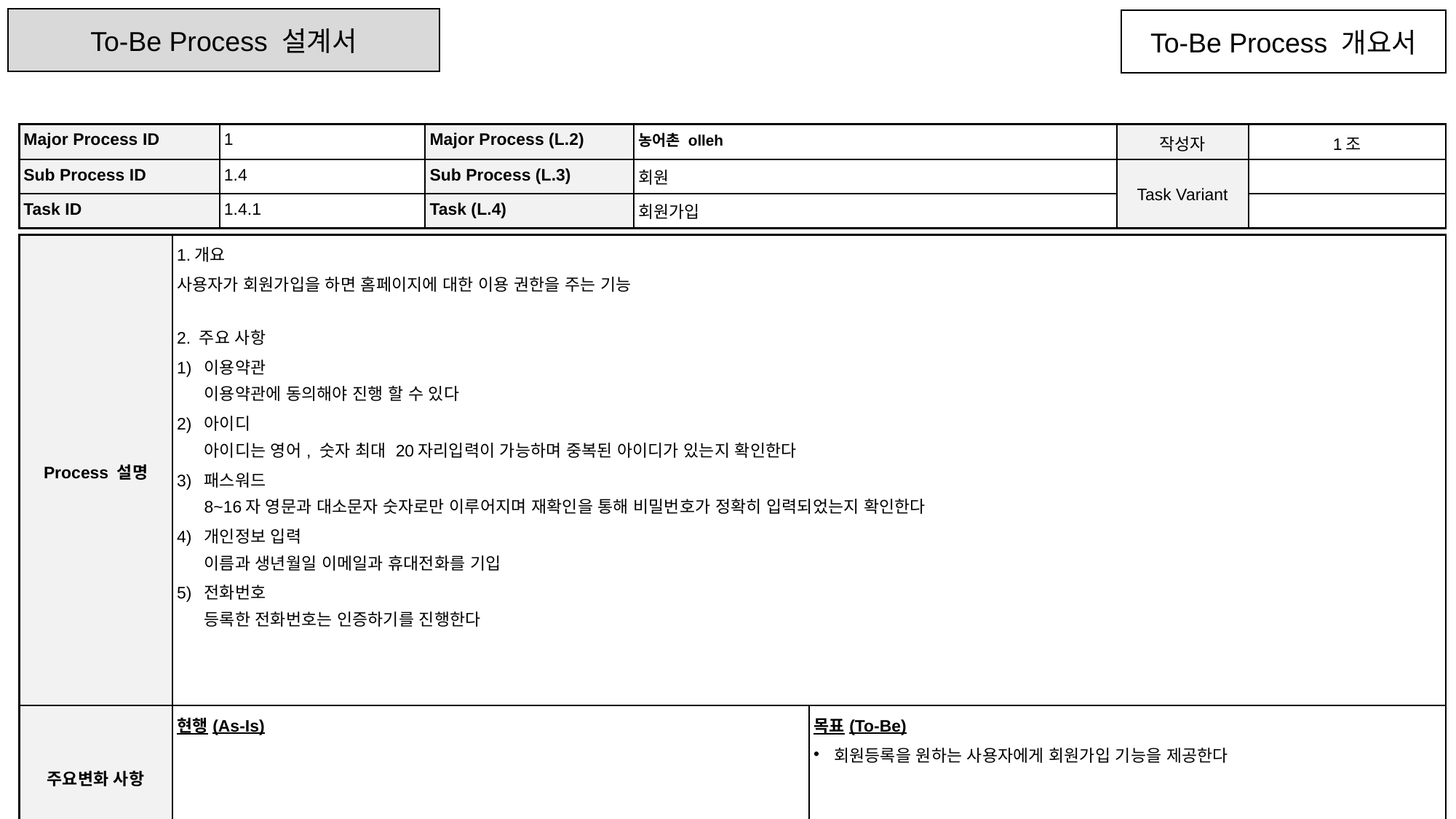

To-Be Process 설계서
To-Be Process 개요서
| Major Process ID | 1 | Major Process (L.2) | 농어촌 olleh | 작성자 | 1조 |
| --- | --- | --- | --- | --- | --- |
| Sub Process ID | 1.4 | Sub Process (L.3) | 회원 | Task Variant |  |
| Task ID | 1.4.1 | Task (L.4) | 회원가입 |  |  |
| Process 설명 | 1.개요 사용자가 회원가입을 하면 홈페이지에 대한 이용 권한을 주는 기능 2. 주요 사항 이용약관 이용약관에 동의해야 진행 할 수 있다 아이디 아이디는 영어, 숫자 최대 20자리입력이 가능하며 중복된 아이디가 있는지 확인한다 패스워드 8~16자 영문과 대소문자 숫자로만 이루어지며 재확인을 통해 비밀번호가 정확히 입력되었는지 확인한다 개인정보 입력 이름과 생년월일 이메일과 휴대전화를 기입 전화번호 등록한 전화번호는 인증하기를 진행한다 |  |
| --- | --- | --- |
| 주요변화 사항 | 현행(As-Is) | 목표(To-Be) 회원등록을 원하는 사용자에게 회원가입 기능을 제공한다 |